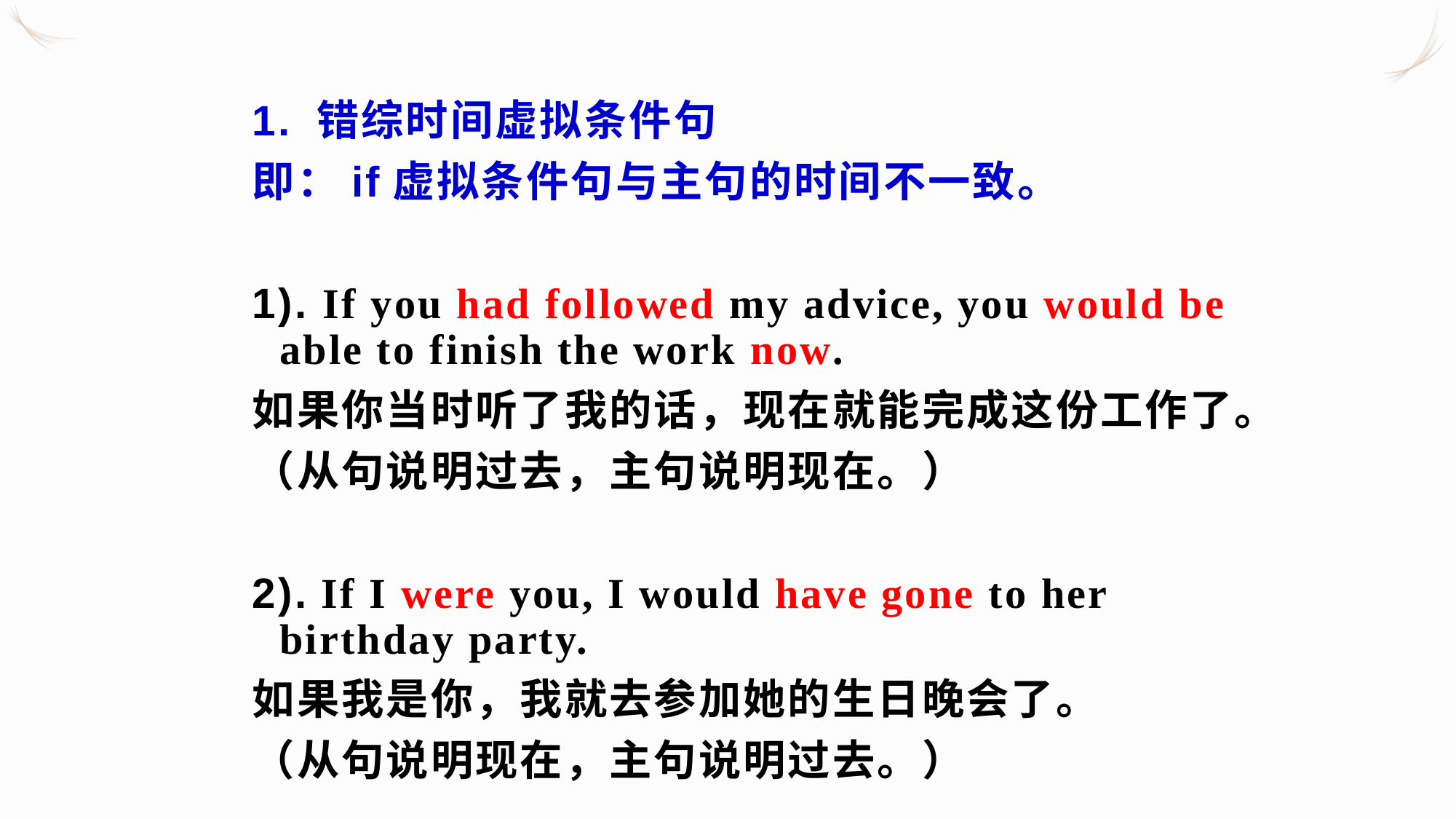

1. 错综时间虚拟条件句
即：if虚拟条件句与主句的时间不一致。

1). If you had followed my advice, you would be able to finish the work now.
如果你当时听了我的话，现在就能完成这份工作了。
（从句说明过去，主句说明现在。）

2). If I were you, I would have gone to her birthday party.
如果我是你，我就去参加她的生日晚会了。
（从句说明现在，主句说明过去。）